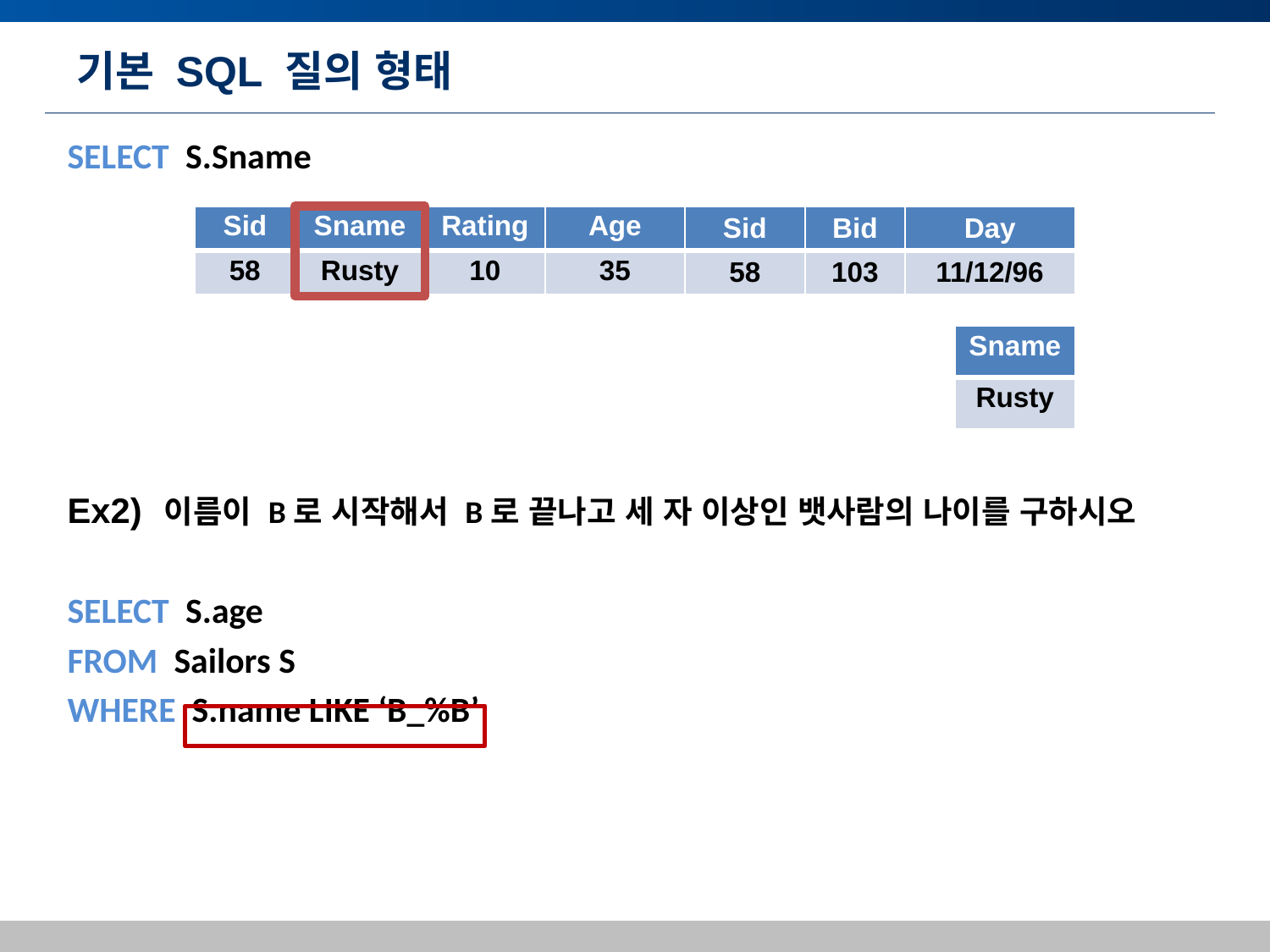

# 기본 SQL 질의 형태
SELECT  S.Sname

Ex2) 이름이 B로 시작해서 B로 끝나고 세 자 이상인 뱃사람의 나이를 구하시오

SELECT  S.age
FROM  Sailors S
WHERE  S.name LIKE ‘B_%B’

| Sid | Sname | Rating | Age | Sid | Bid | Day |
| --- | --- | --- | --- | --- | --- | --- |
| 58 | Rusty | 10 | 35 | 58 | 103 | 11/12/96 |
| Sname |
| --- |
| Rusty |